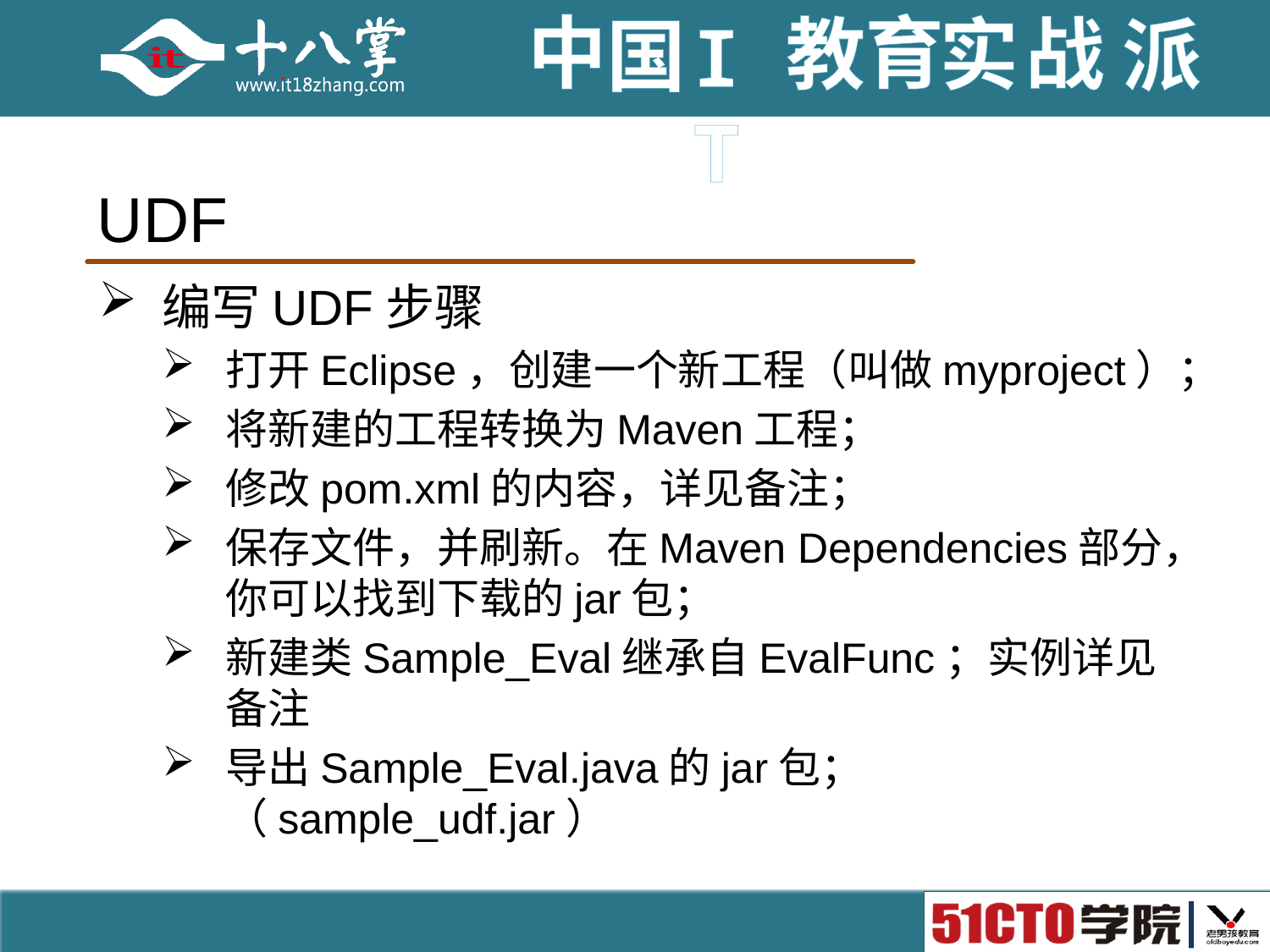

# UDF
编写UDF步骤
打开Eclipse，创建一个新工程（叫做myproject）；
将新建的工程转换为Maven工程；
修改pom.xml的内容，详见备注；
保存文件，并刷新。在Maven Dependencies部分，你可以找到下载的jar包；
新建类Sample_Eval继承自EvalFunc；实例详见备注
导出Sample_Eval.java的jar包；（sample_udf.jar）